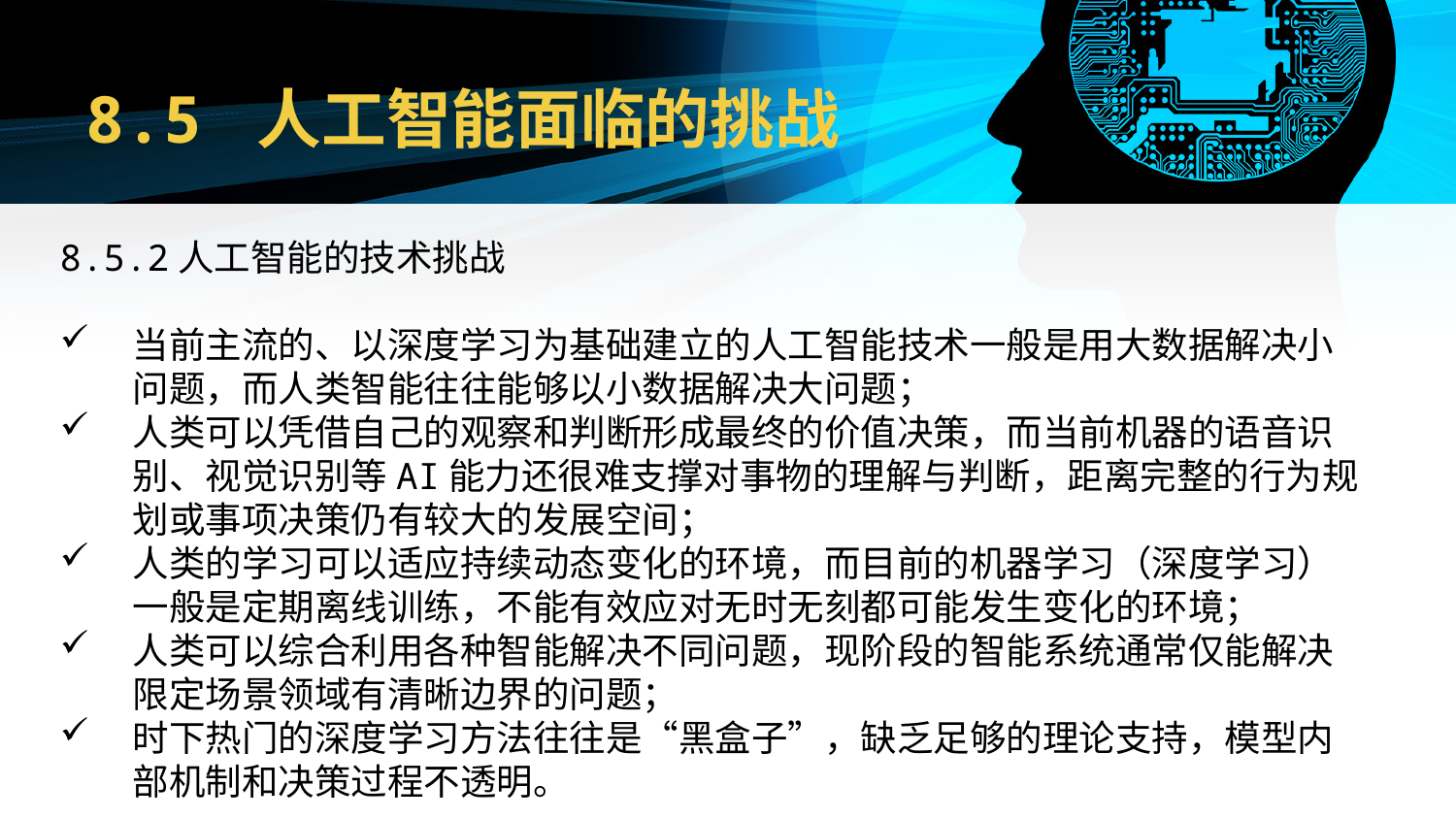

# 8.5 人工智能面临的挑战
8.5.2人工智能的技术挑战

当前主流的、以深度学习为基础建立的人工智能技术一般是用大数据解决小问题，而人类智能往往能够以小数据解决大问题；
人类可以凭借自己的观察和判断形成最终的价值决策，而当前机器的语音识别、视觉识别等AI能力还很难支撑对事物的理解与判断，距离完整的行为规划或事项决策仍有较大的发展空间；
人类的学习可以适应持续动态变化的环境，而目前的机器学习（深度学习）一般是定期离线训练，不能有效应对无时无刻都可能发生变化的环境；
人类可以综合利用各种智能解决不同问题，现阶段的智能系统通常仅能解决限定场景领域有清晰边界的问题；
时下热门的深度学习方法往往是“黑盒子”，缺乏足够的理论支持，模型内部机制和决策过程不透明。